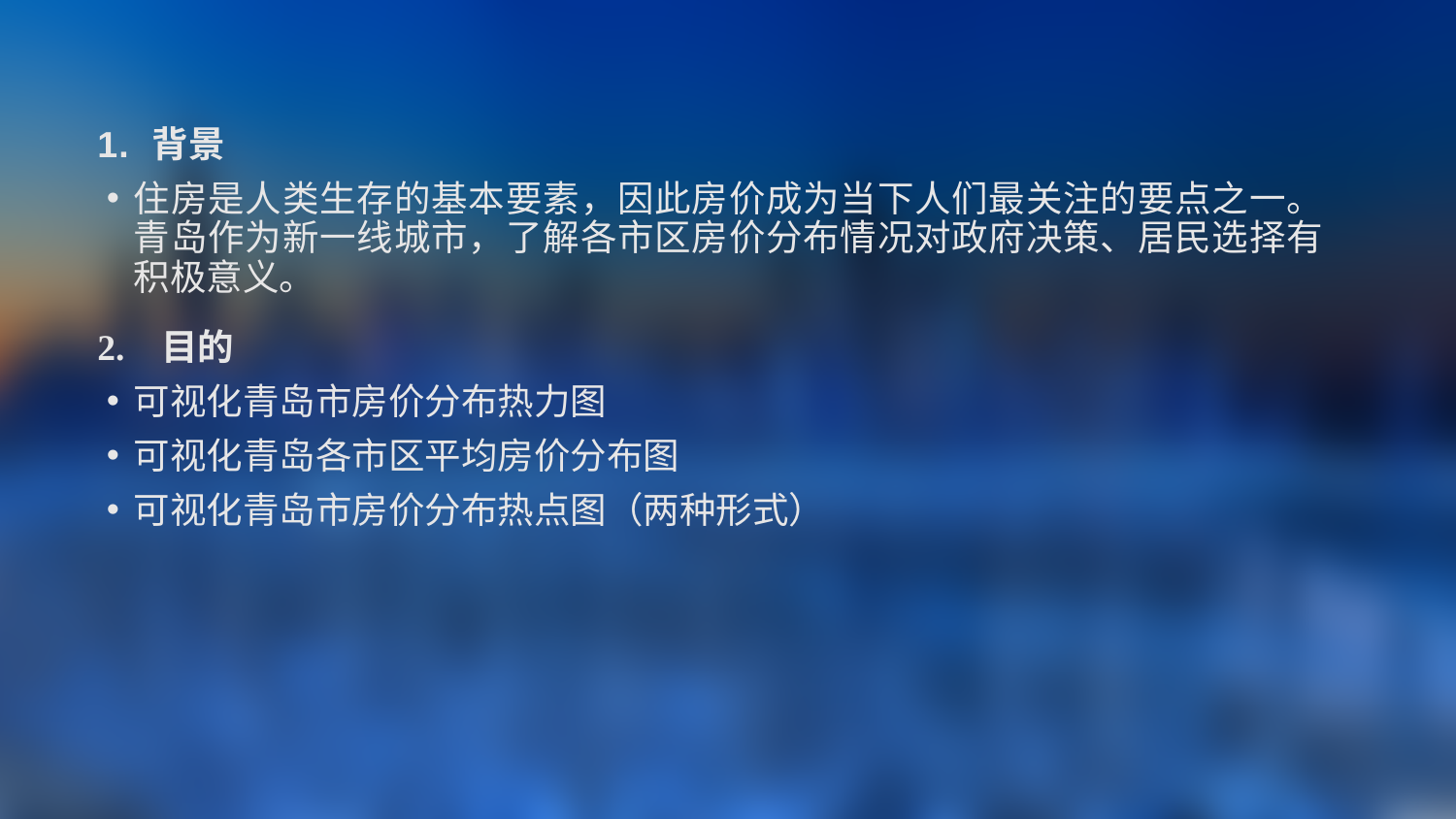

背景
住房是人类生存的基本要素，因此房价成为当下人们最关注的要点之一。青岛作为新一线城市，了解各市区房价分布情况对政府决策、居民选择有积极意义。
2.   目的
可视化青岛市房价分布热力图
可视化青岛各市区平均房价分布图
可视化青岛市房价分布热点图（两种形式）